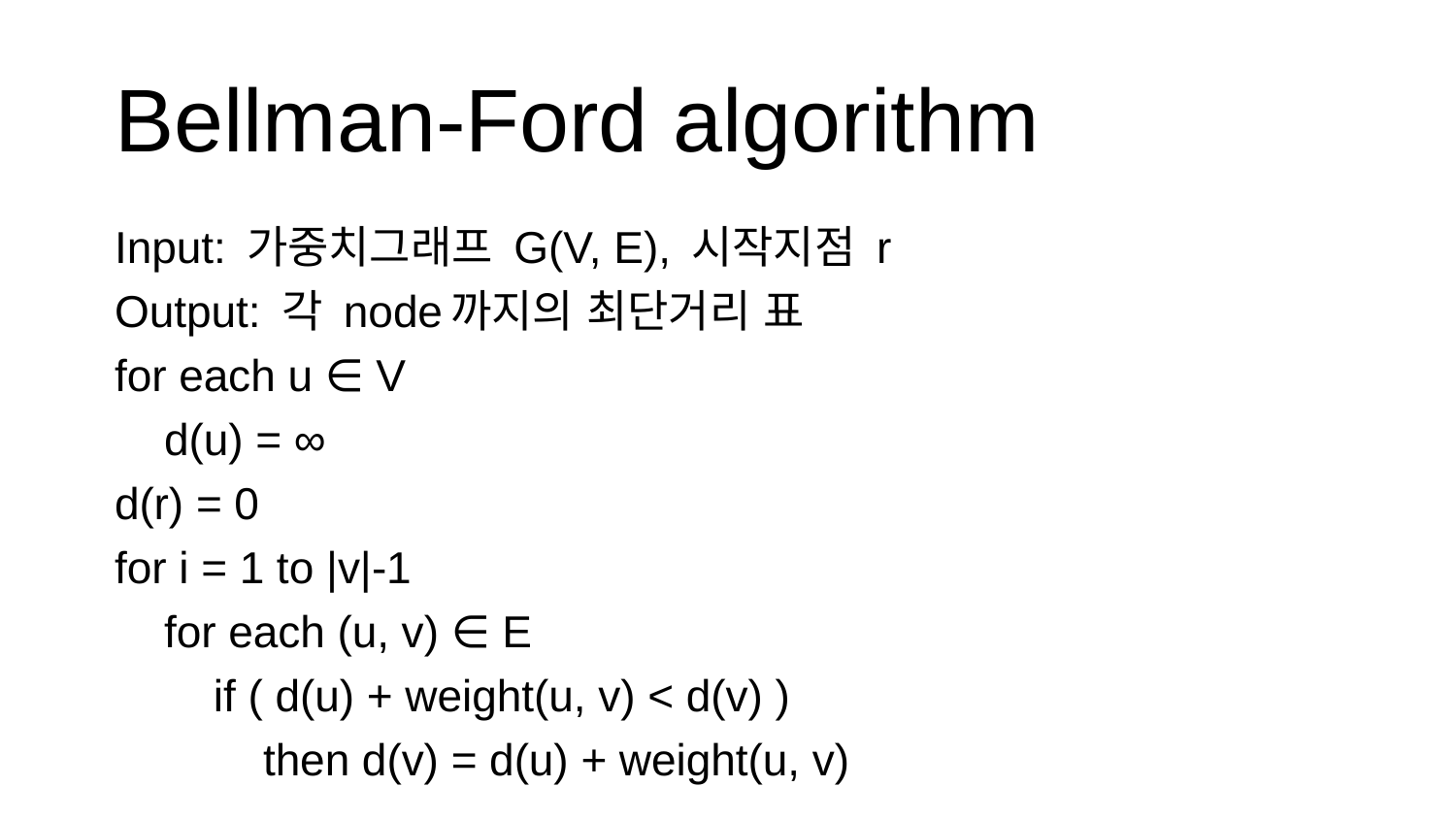

# Bellman-Ford algorithm
Input: 가중치그래프 G(V, E), 시작지점 r
Output: 각 node까지의 최단거리 표
for each u ∈ V
    d(u) = ∞
d(r) = 0
for i = 1 to |v|-1
    for each (u, v) ∈ E
        if ( d(u) + weight(u, v) < d(v) )
            then d(v) = d(u) + weight(u, v)